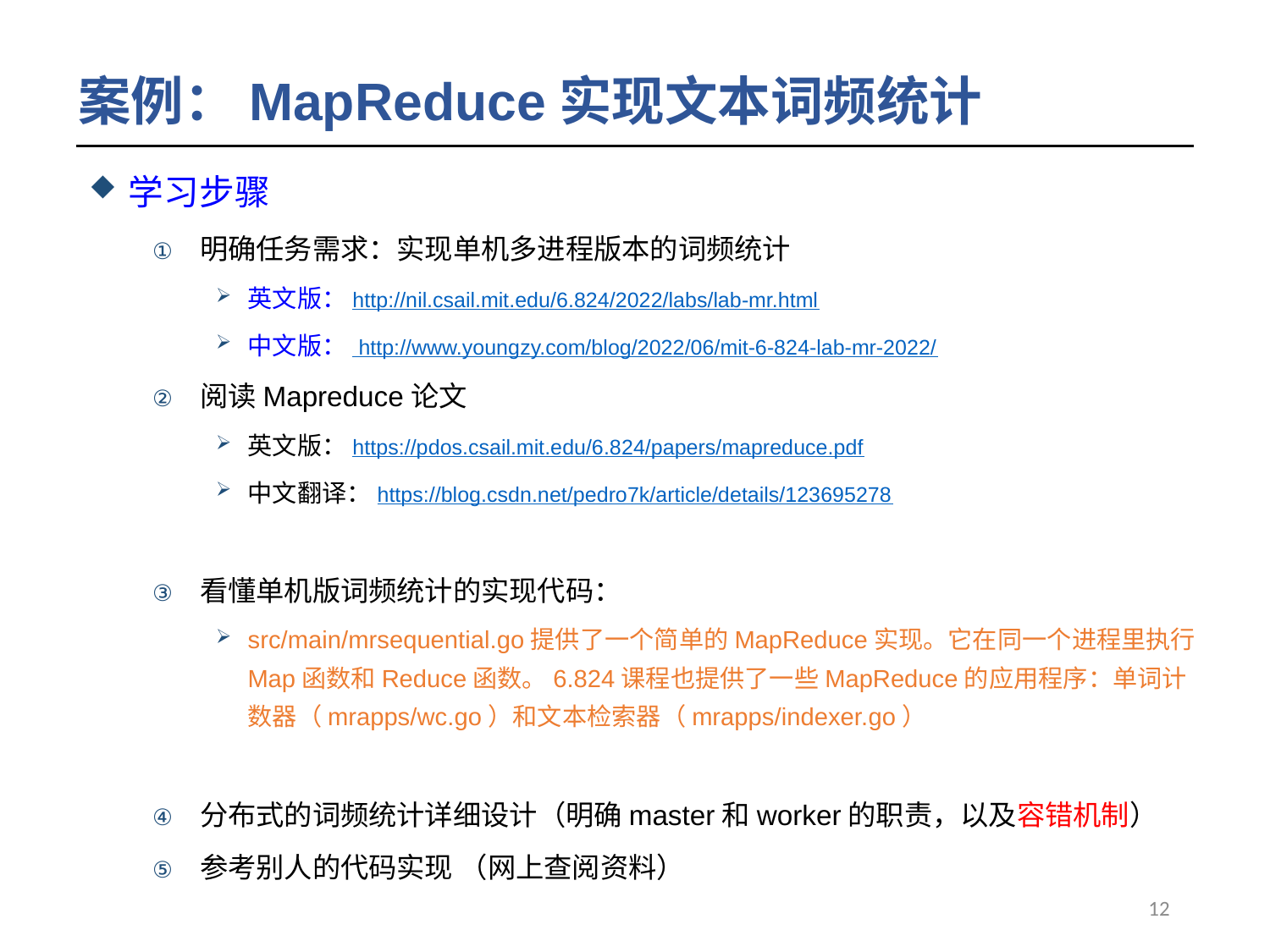

# 案例：MapReduce实现文本词频统计
学习步骤
明确任务需求：实现单机多进程版本的词频统计
英文版：http://nil.csail.mit.edu/6.824/2022/labs/lab-mr.html
中文版： http://www.youngzy.com/blog/2022/06/mit-6-824-lab-mr-2022/
阅读Mapreduce论文
英文版：https://pdos.csail.mit.edu/6.824/papers/mapreduce.pdf
中文翻译：https://blog.csdn.net/pedro7k/article/details/123695278

看懂单机版词频统计的实现代码：
src/main/mrsequential.go提供了一个简单的MapReduce实现。它在同一个进程里执行Map函数和Reduce函数。6.824课程也提供了一些MapReduce的应用程序：单词计数器（mrapps/wc.go）和文本检索器（mrapps/indexer.go）

分布式的词频统计详细设计（明确master和worker的职责，以及容错机制）
参考别人的代码实现 （网上查阅资料）

12